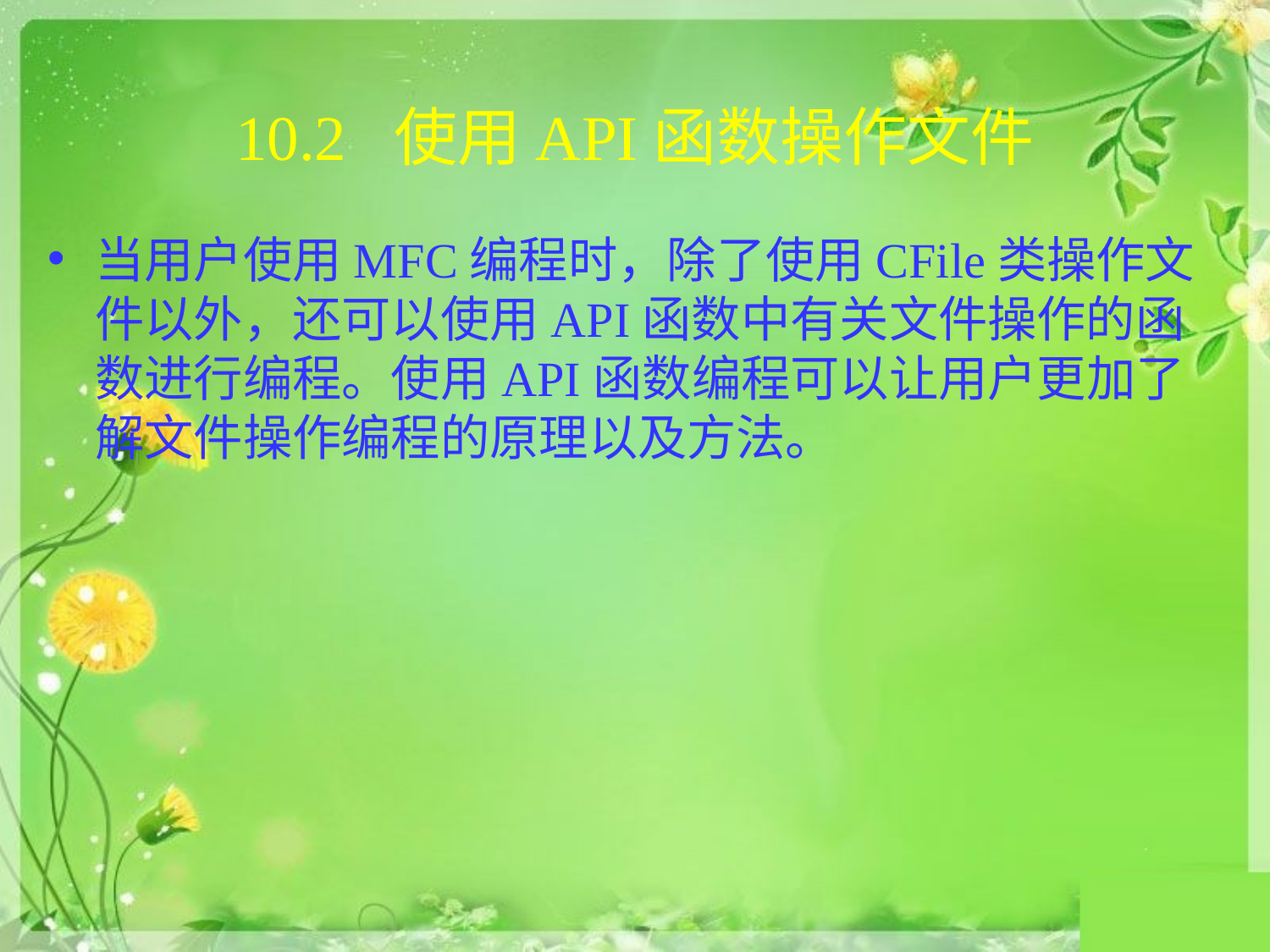

# 10.2  使用API函数操作文件
当用户使用MFC编程时，除了使用CFile类操作文件以外，还可以使用API函数中有关文件操作的函数进行编程。使用API函数编程可以让用户更加了解文件操作编程的原理以及方法。